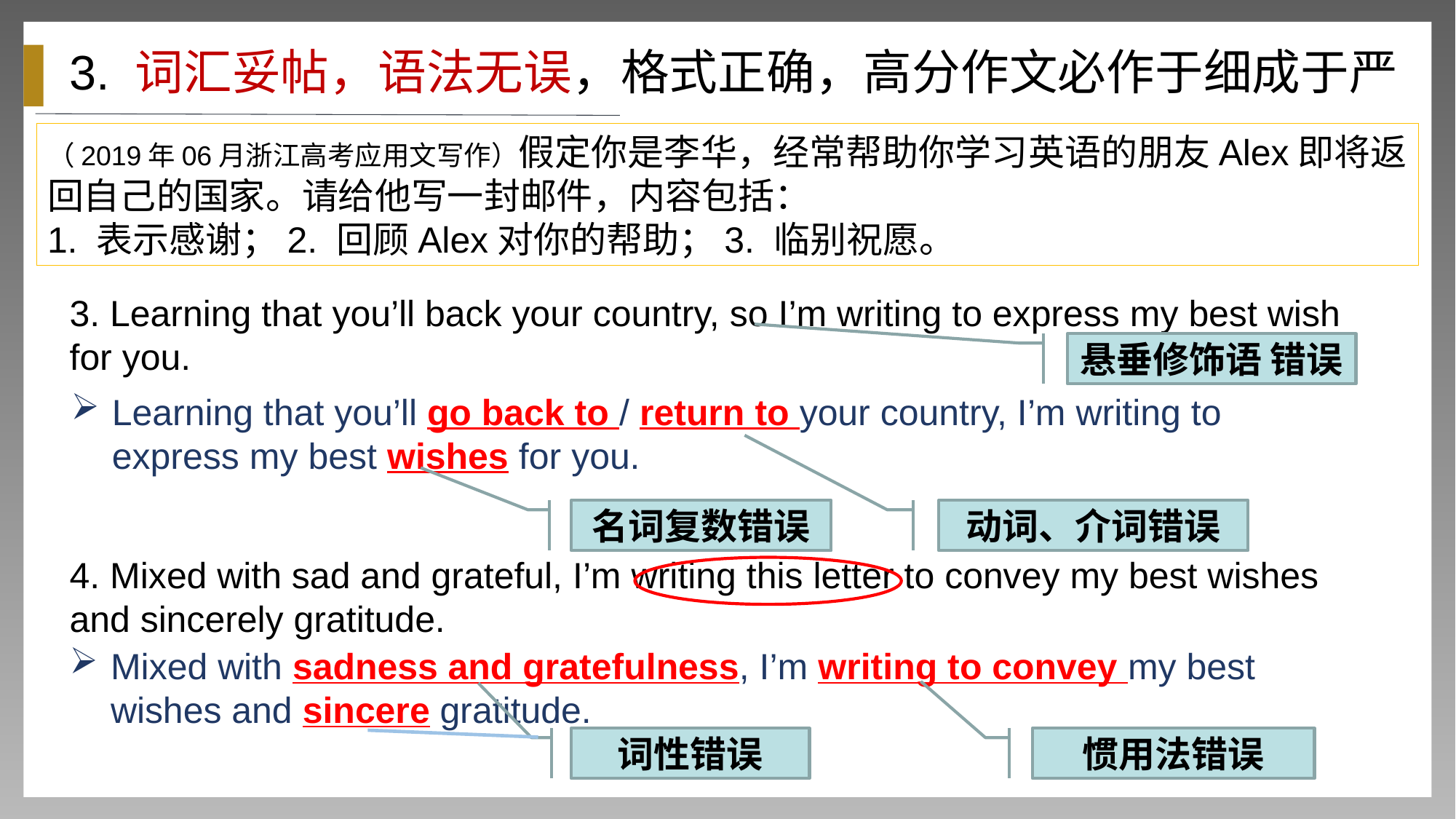

3. 词汇妥帖，语法无误，格式正确，高分作文必作于细成于严
（2019年06月浙江高考应用文写作）假定你是李华，经常帮助你学习英语的朋友Alex即将返回自己的国家。请给他写一封邮件，内容包括：
1. 表示感谢；2. 回顾Alex对你的帮助；3. 临别祝愿。
3. Learning that you’ll back your country, so I’m writing to express my best wish for you.

4. Mixed with sad and grateful, I’m writing this letter to convey my best wishes and sincerely gratitude.
悬垂修饰语 错误
Learning that you’ll go back to / return to your country, I’m writing to express my best wishes for you.
动词、介词错误
名词复数错误

Mixed with sadness and gratefulness, I’m writing to convey my best wishes and sincere gratitude.
词性错误
惯用法错误